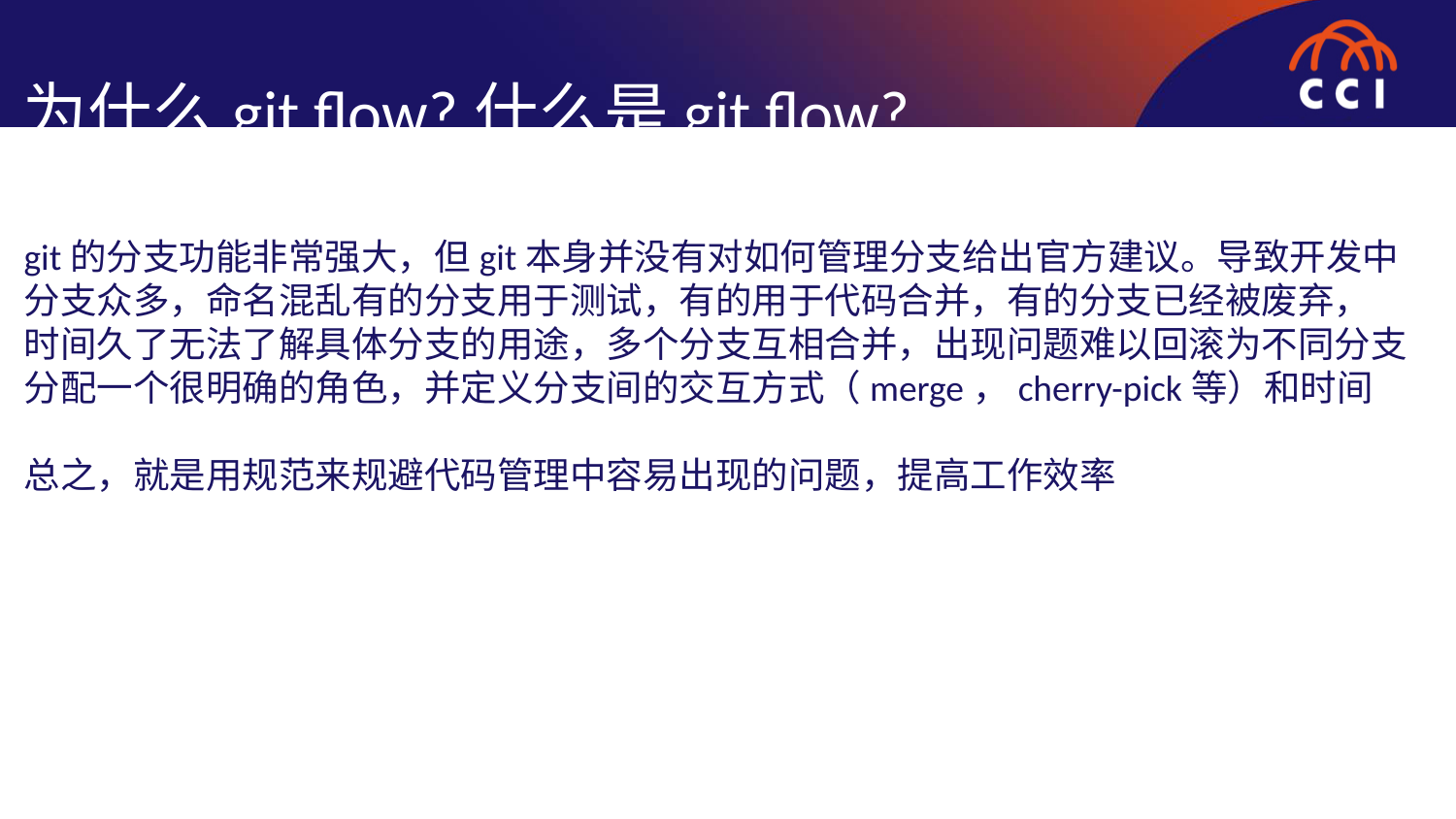

为什么git flow?什么是git flow?
git的分支功能非常强大，但git本身并没有对如何管理分支给出官方建议。导致开发中
分支众多，命名混乱有的分支用于测试，有的用于代码合并，有的分支已经被废弃，
时间久了无法了解具体分支的用途，多个分支互相合并，出现问题难以回滚为不同分支
分配一个很明确的角色，并定义分支间的交互方式（merge，cherry-pick等）和时间

总之，就是用规范来规避代码管理中容易出现的问题，提高工作效率